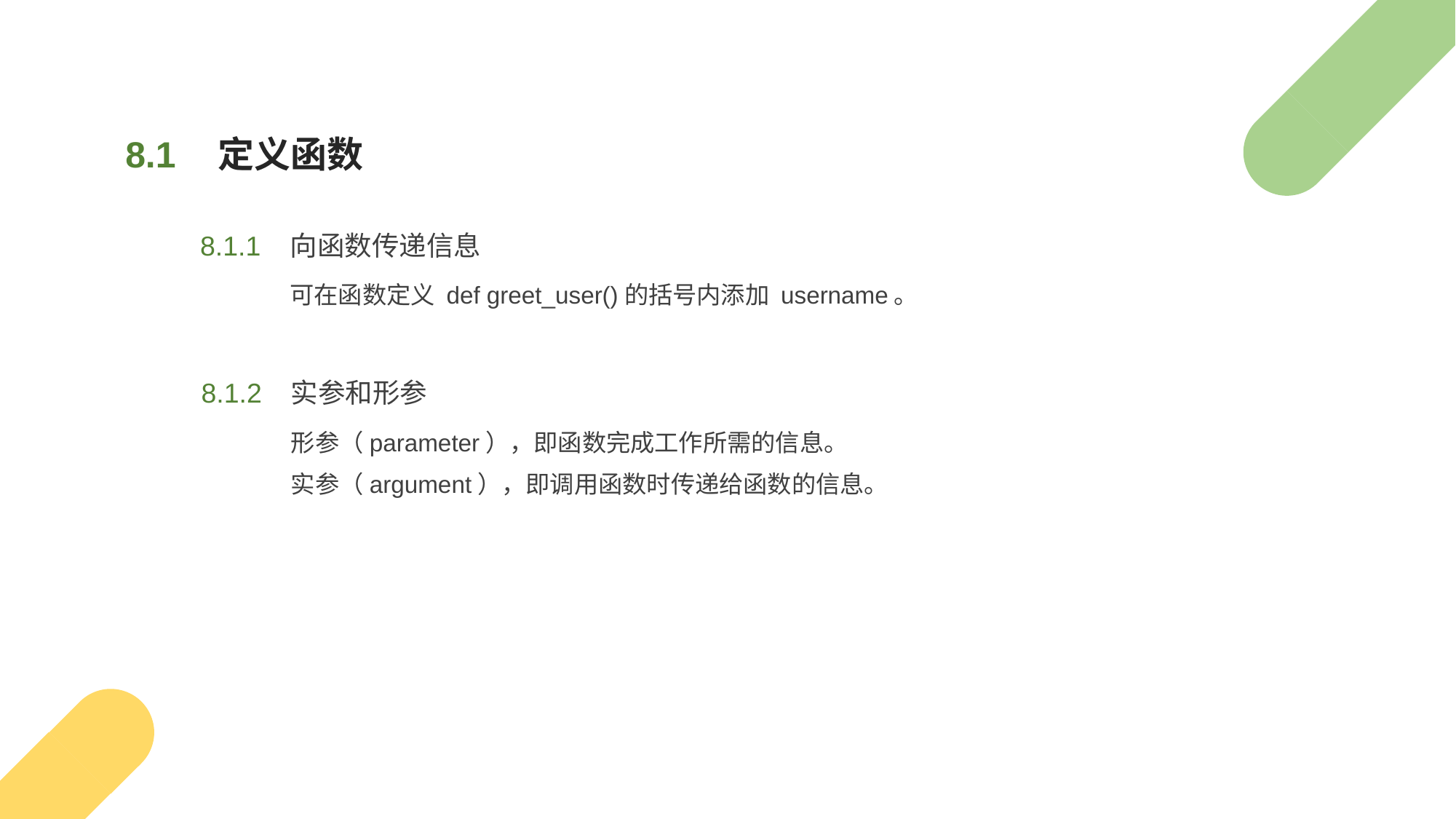

定义函数
8.1
向函数传递信息
8.1.1
可在函数定义 def greet_user()的括号内添加 username。
实参和形参
8.1.2
形参（parameter），即函数完成工作所需的信息。
实参（argument），即调用函数时传递给函数的信息。